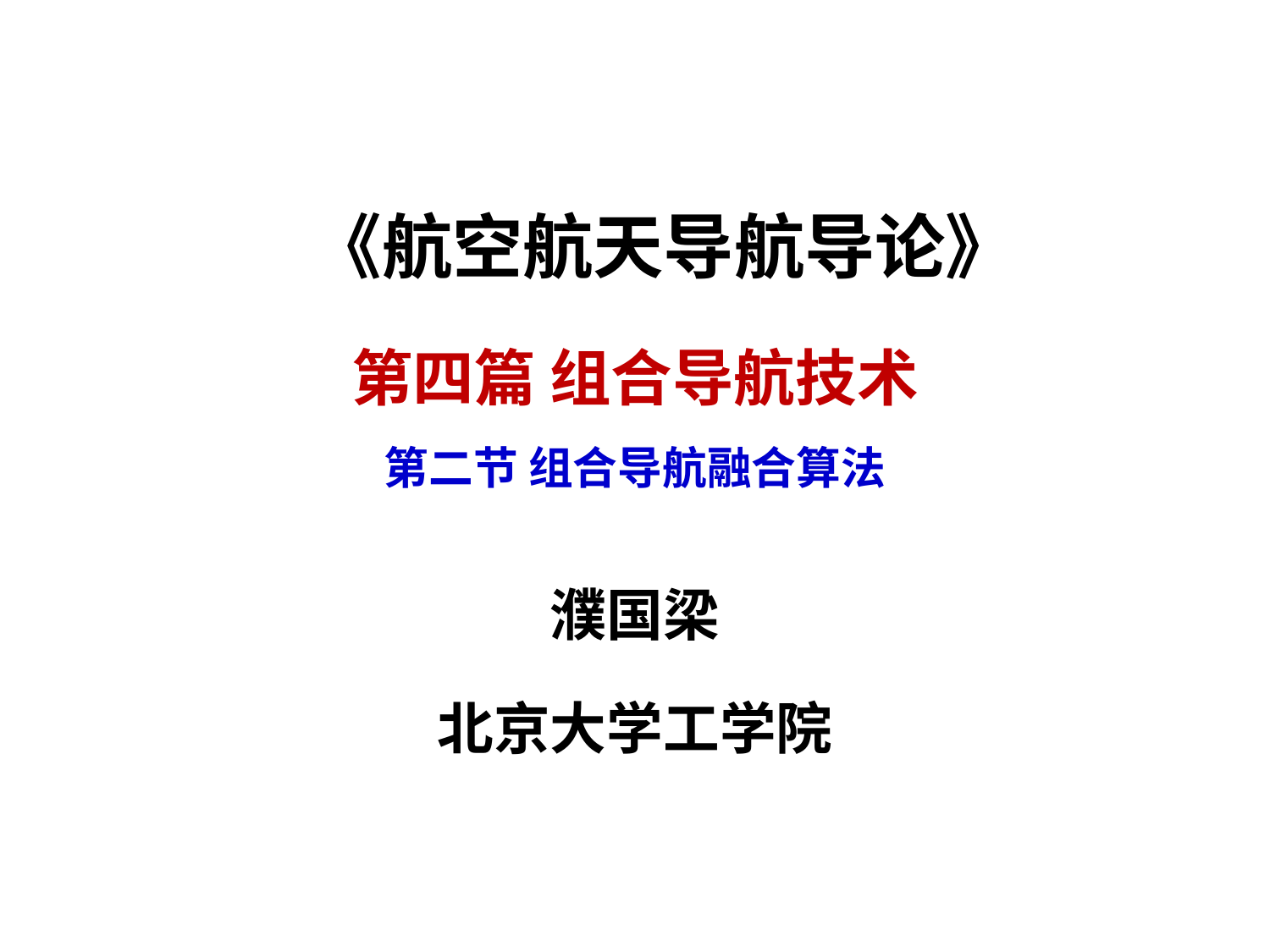

《航空航天导航导论》
# 第四篇 组合导航技术 第二节 组合导航融合算法
濮国梁
北京大学工学院